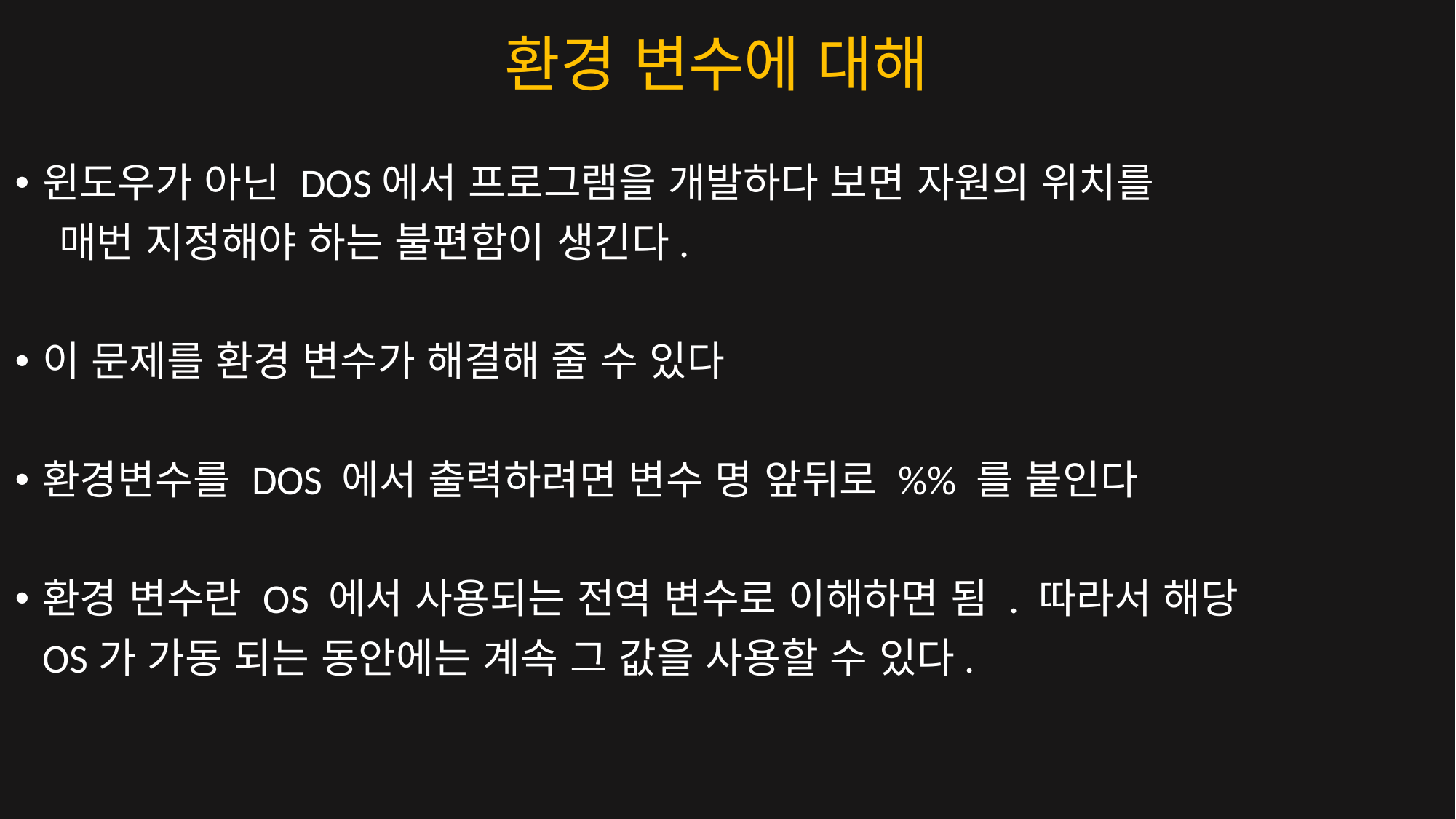

환경 변수에 대해

윈도우가 아닌 DOS에서 프로그램을 개발하다 보면 자원의 위치를
   매번 지정해야 하는 불편함이 생긴다.

이 문제를 환경 변수가 해결해 줄 수 있다

환경변수를 DOS 에서 출력하려면 변수 명 앞뒤로 %% 를 붙인다

환경 변수란 OS 에서 사용되는 전역 변수로 이해하면 됨 . 따라서 해당
   OS가 가동 되는 동안에는 계속 그 값을 사용할 수 있다.